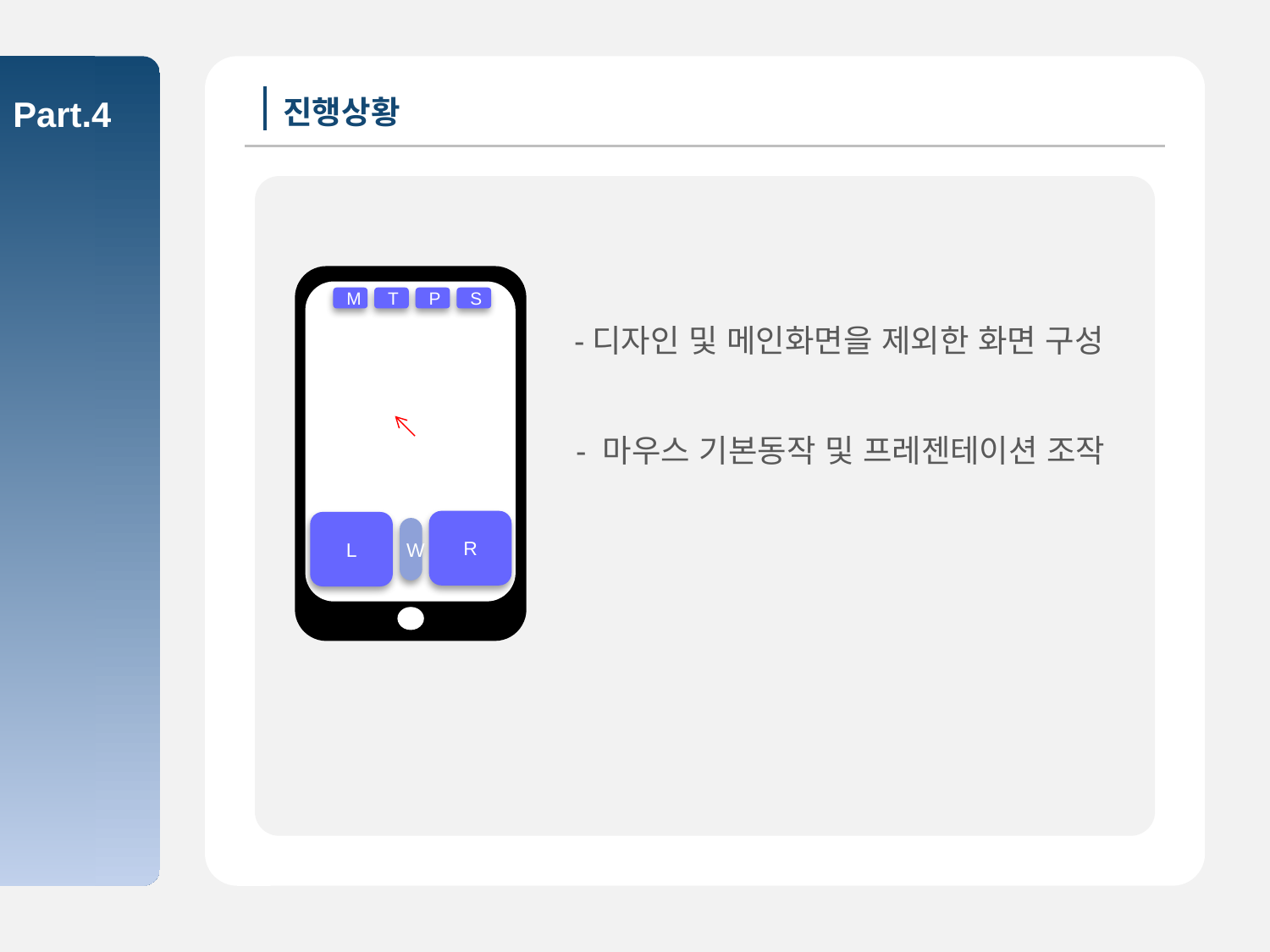

Part.4

진행상황
첫줄 읽고 두번째 줄 읽을때 클릭하면 마우스 커서 움직임

M
T
P
S
R
L
W
-디자인 및 메인화면을 제외한 화면 구성

- 마우스 기본동작 및 프레젠테이션 조작